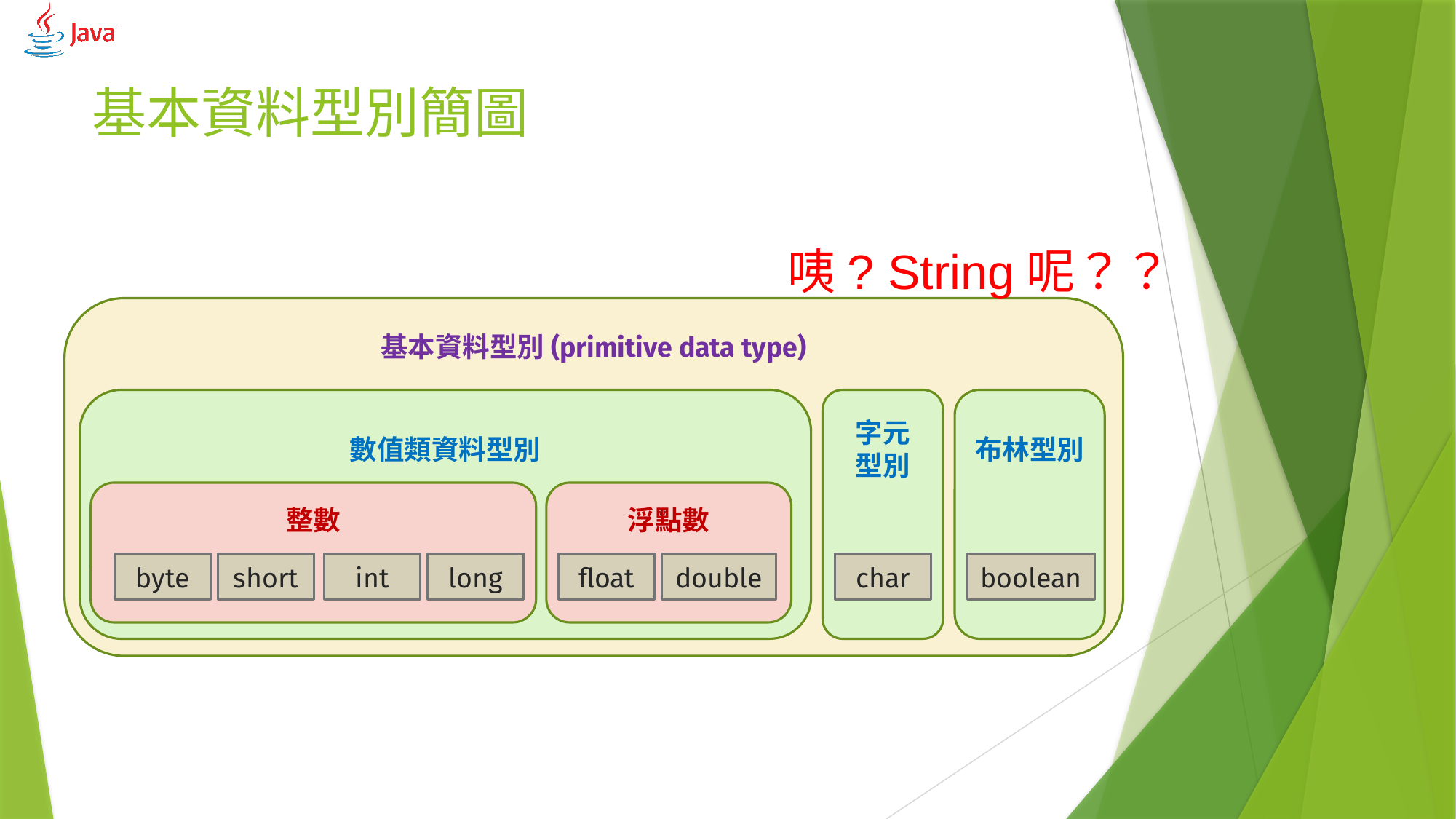

# 基本資料型別簡圖
咦? String呢？？

基本資料型別(primitive data type)

數值類資料型別

字元
型別

布林型別

整數

浮點數

byte
short
int
long
float
double
char
boolean